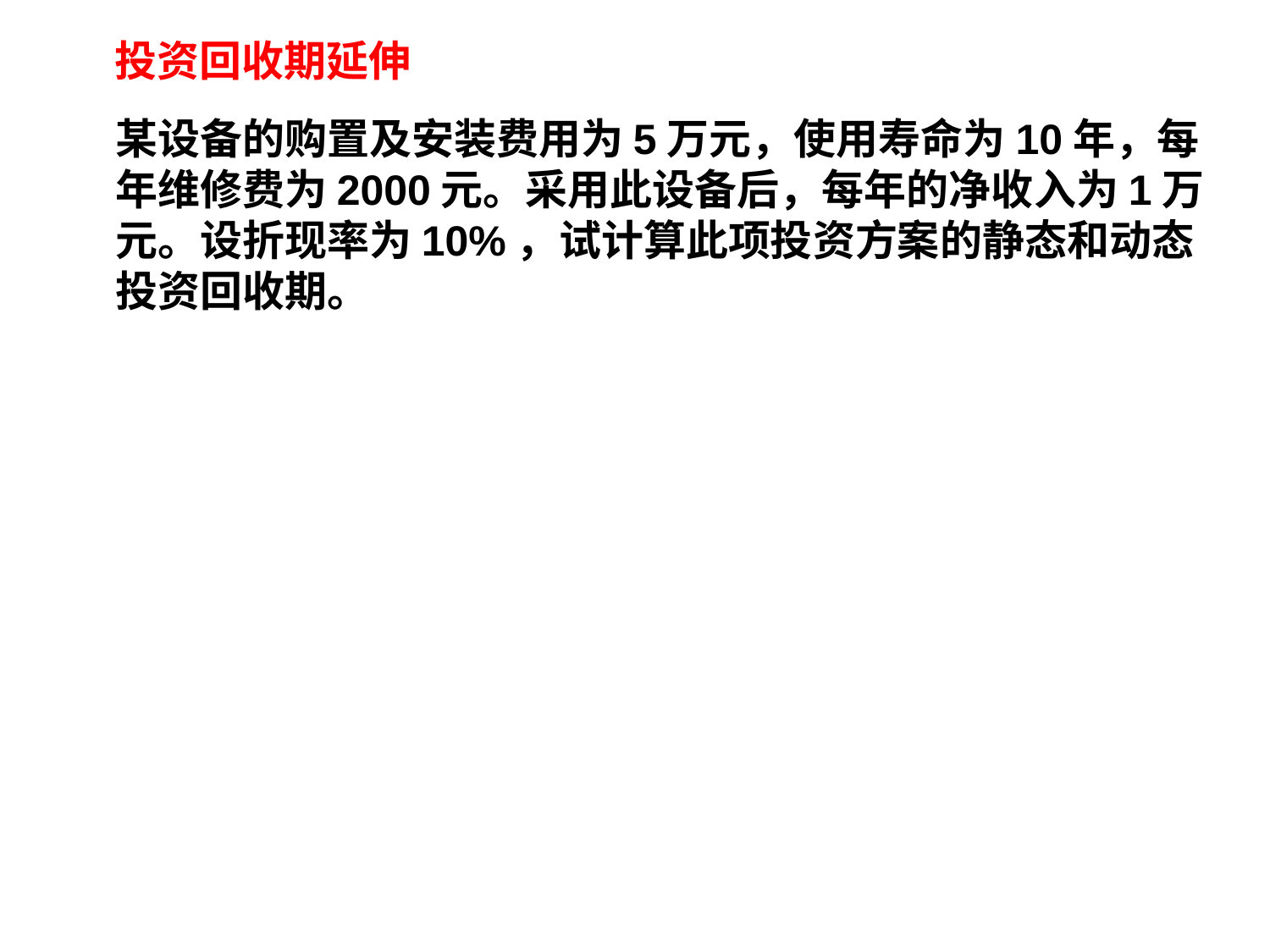

投资回收期延伸
某设备的购置及安装费用为5万元，使用寿命为10年，每年维修费为2000元。采用此设备后，每年的净收入为1万元。设折现率为10%，试计算此项投资方案的静态和动态投资回收期。